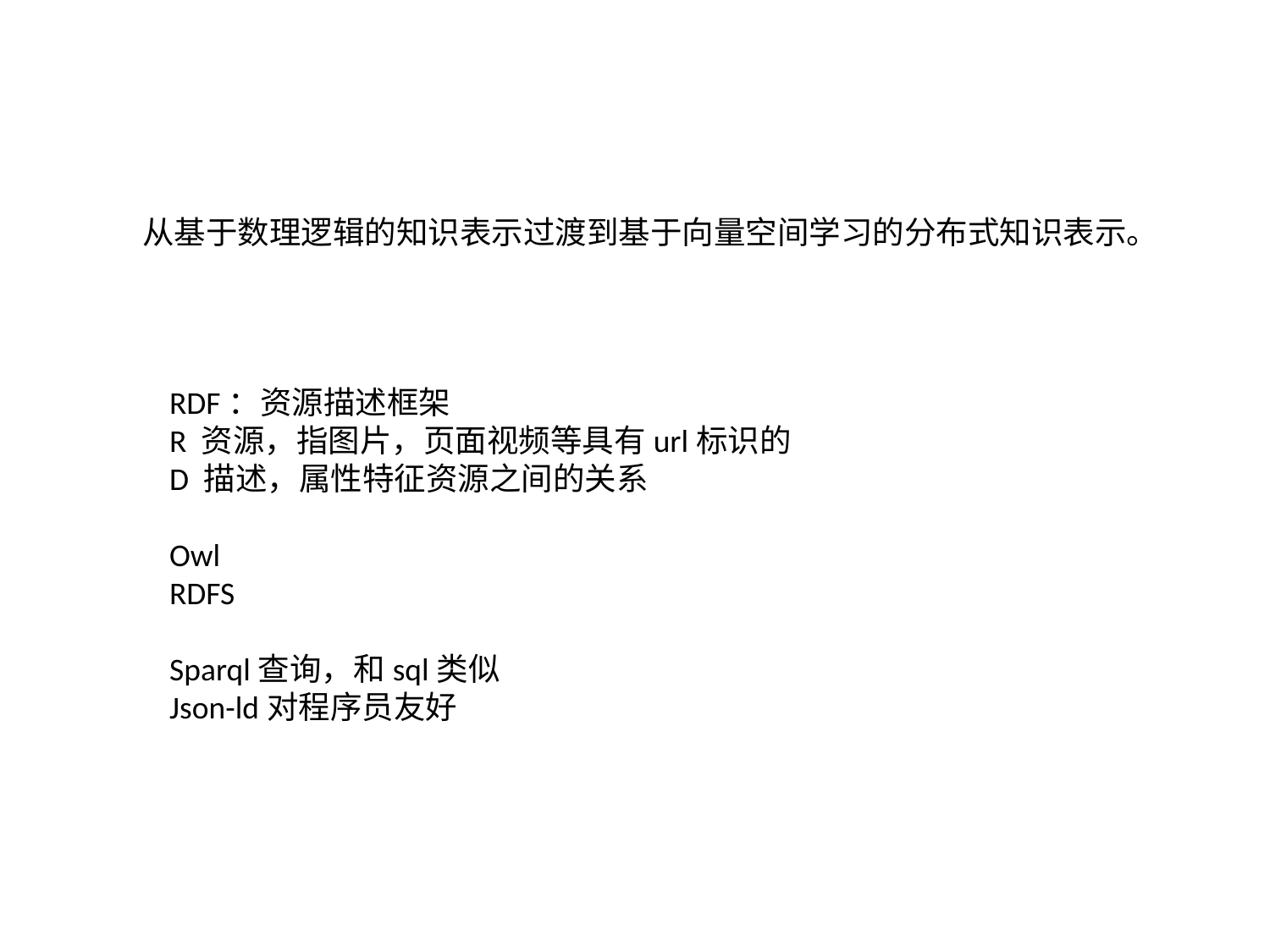

从基于数理逻辑的知识表示过渡到基于向量空间学习的分布式知识表示。
RDF：资源描述框架
R 资源，指图片，页面视频等具有url标识的
D 描述，属性特征资源之间的关系

Owl
RDFS

Sparql查询，和sql类似
Json-ld对程序员友好